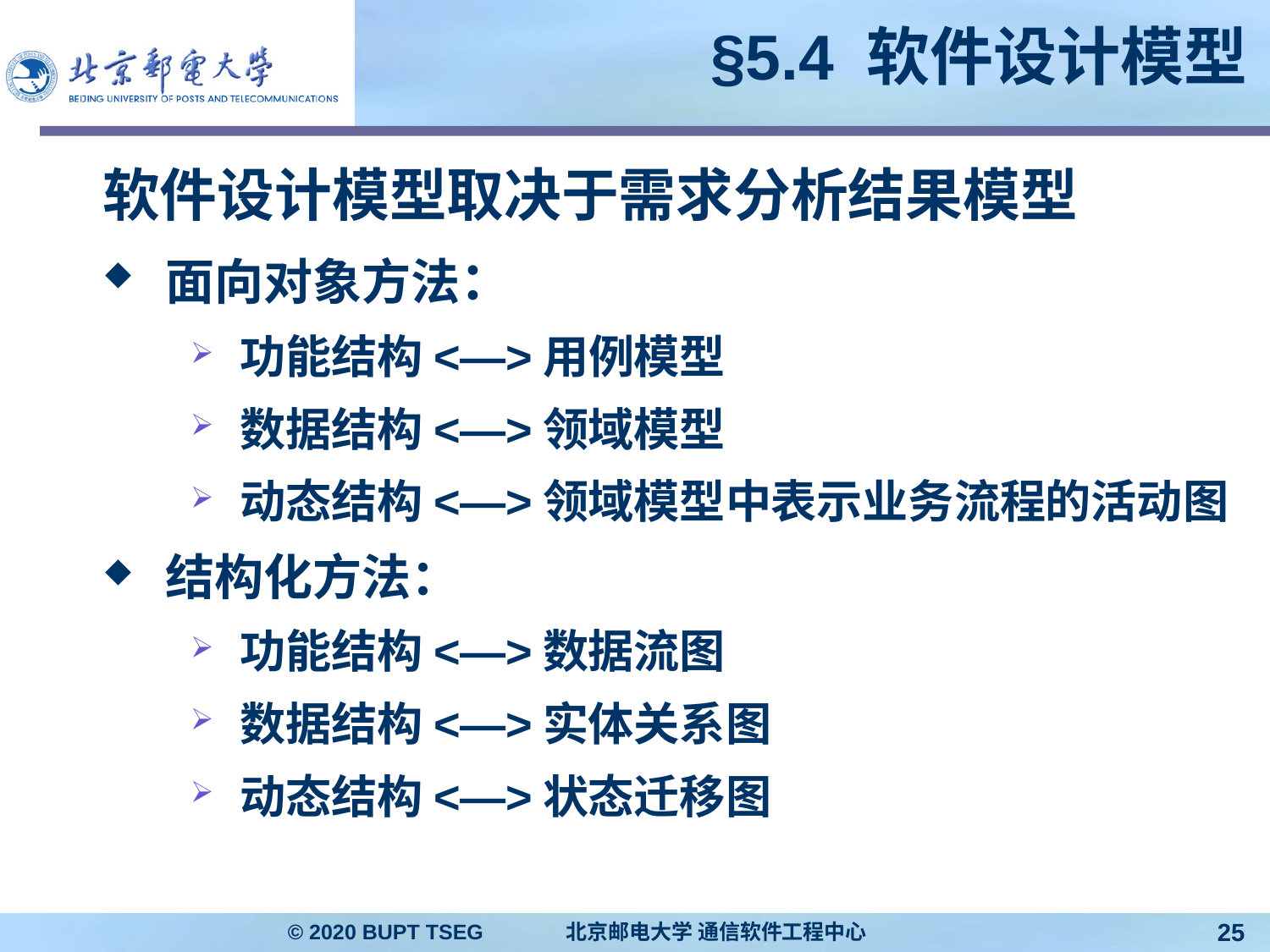

# §5.4 软件设计模型
软件设计模型取决于需求分析结果模型
面向对象方法：
功能结构<—>用例模型
数据结构<—>领域模型
动态结构<—>领域模型中表示业务流程的活动图
结构化方法：
功能结构<—>数据流图
数据结构<—>实体关系图
动态结构<—>状态迁移图

© 2020 BUPT TSEG             北京邮电大学 通信软件工程中心